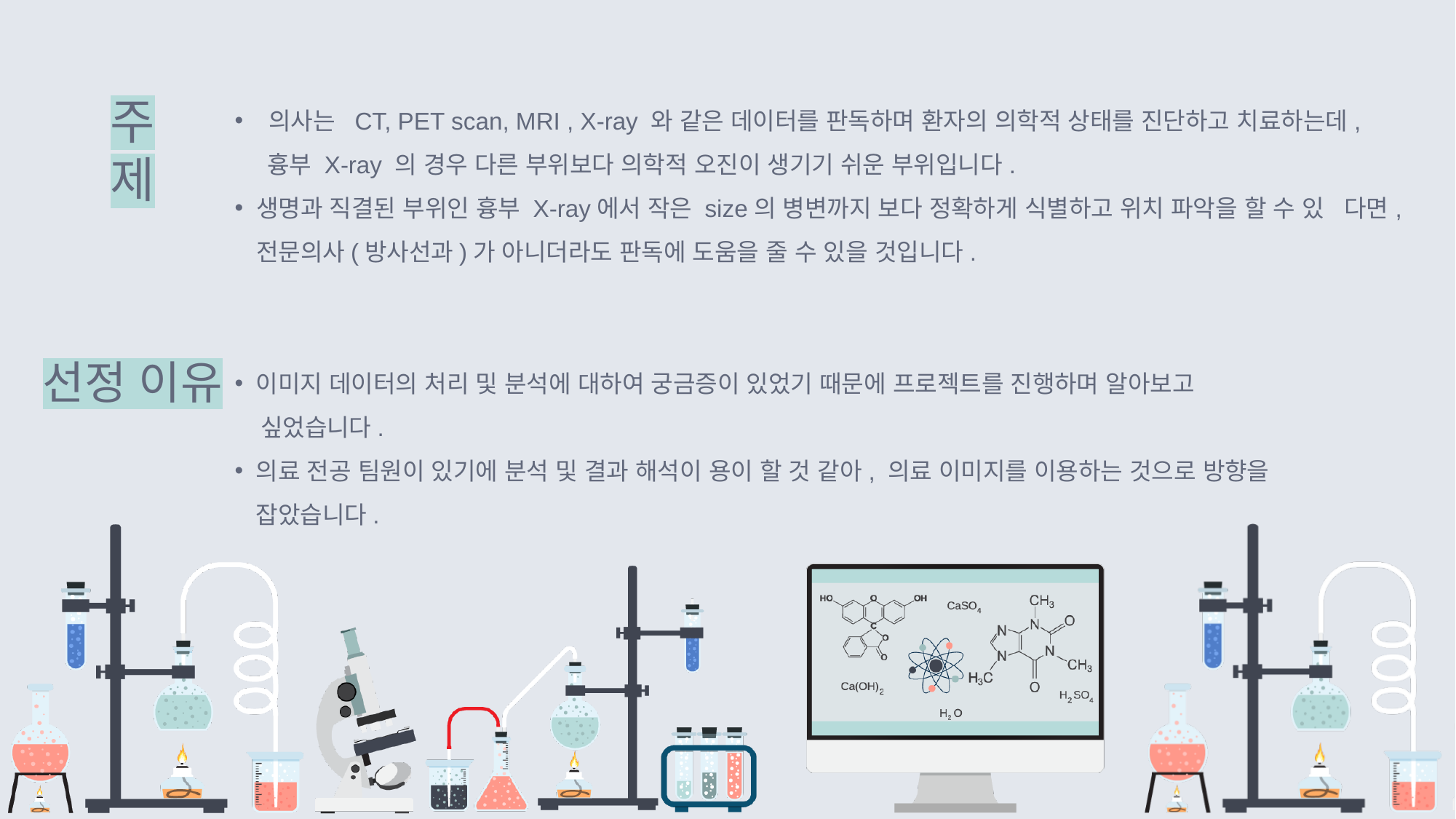

주제
 의사는  CT, PET scan, MRI , X-ray 와 같은 데이터를 판독하며 환자의 의학적 상태를 진단하고 치료하는데,
    흉부 X-ray 의 경우 다른 부위보다 의학적 오진이 생기기 쉬운 부위입니다.
생명과 직결된 부위인 흉부 X-ray에서 작은 size의 병변까지 보다 정확하게 식별하고 위치 파악을 할 수 있   다면, 전문의사(방사선과)가 아니더라도 판독에 도움을 줄 수 있을 것입니다.
선정 이유
이미지 데이터의 처리 및 분석에 대하여 궁금증이 있었기 때문에 프로젝트를 진행하며 알아보고
   싶었습니다.
의료 전공 팀원이 있기에 분석 및 결과 해석이 용이 할 것 같아, 의료 이미지를 이용하는 것으로 방향을 잡았습니다.